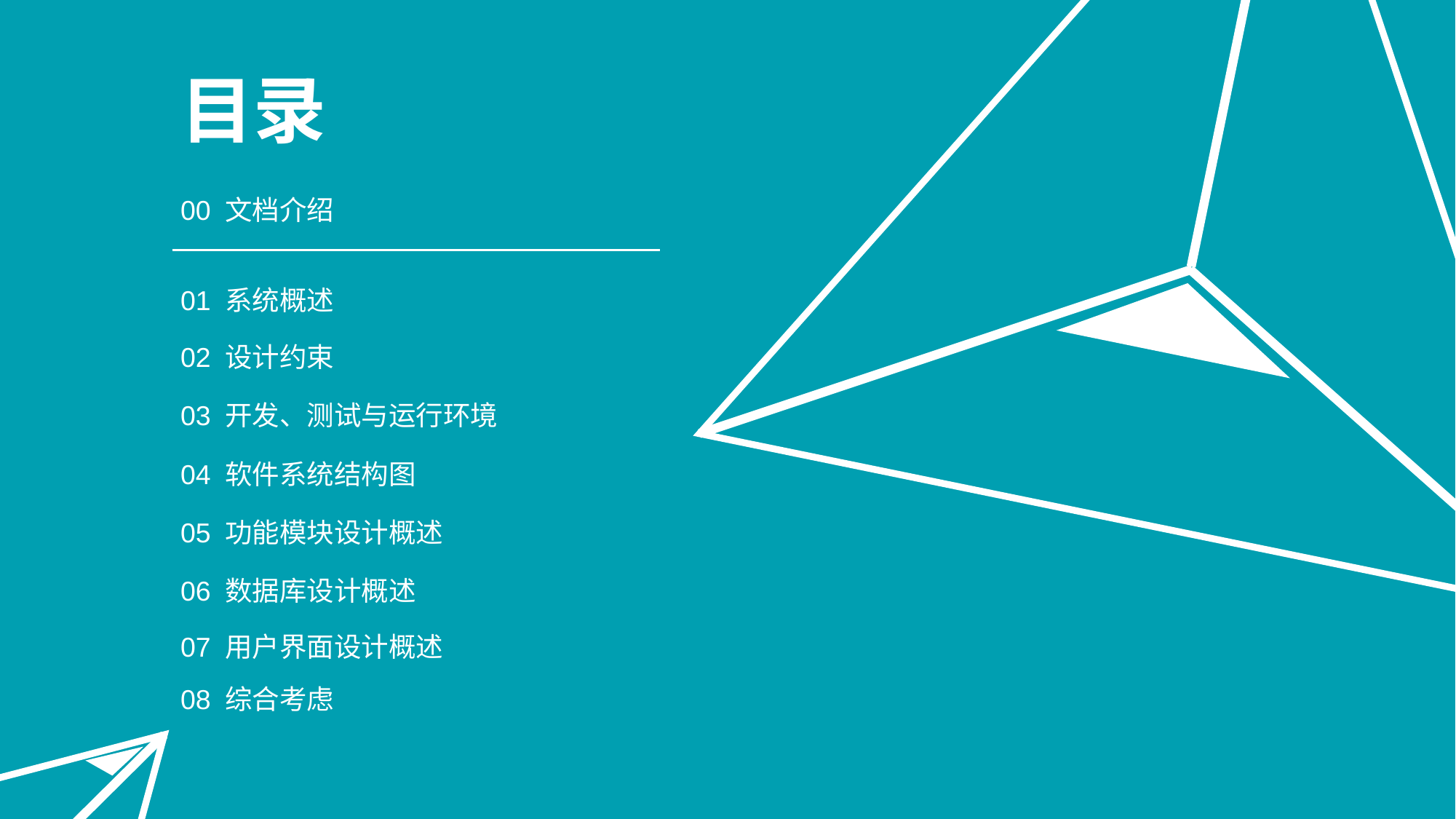

目录
00 文档介绍
01 系统概述
02 设计约束
03 开发、测试与运行环境
04 软件系统结构图
05 功能模块设计概述
06 数据库设计概述
07 用户界面设计概述
08 综合考虑